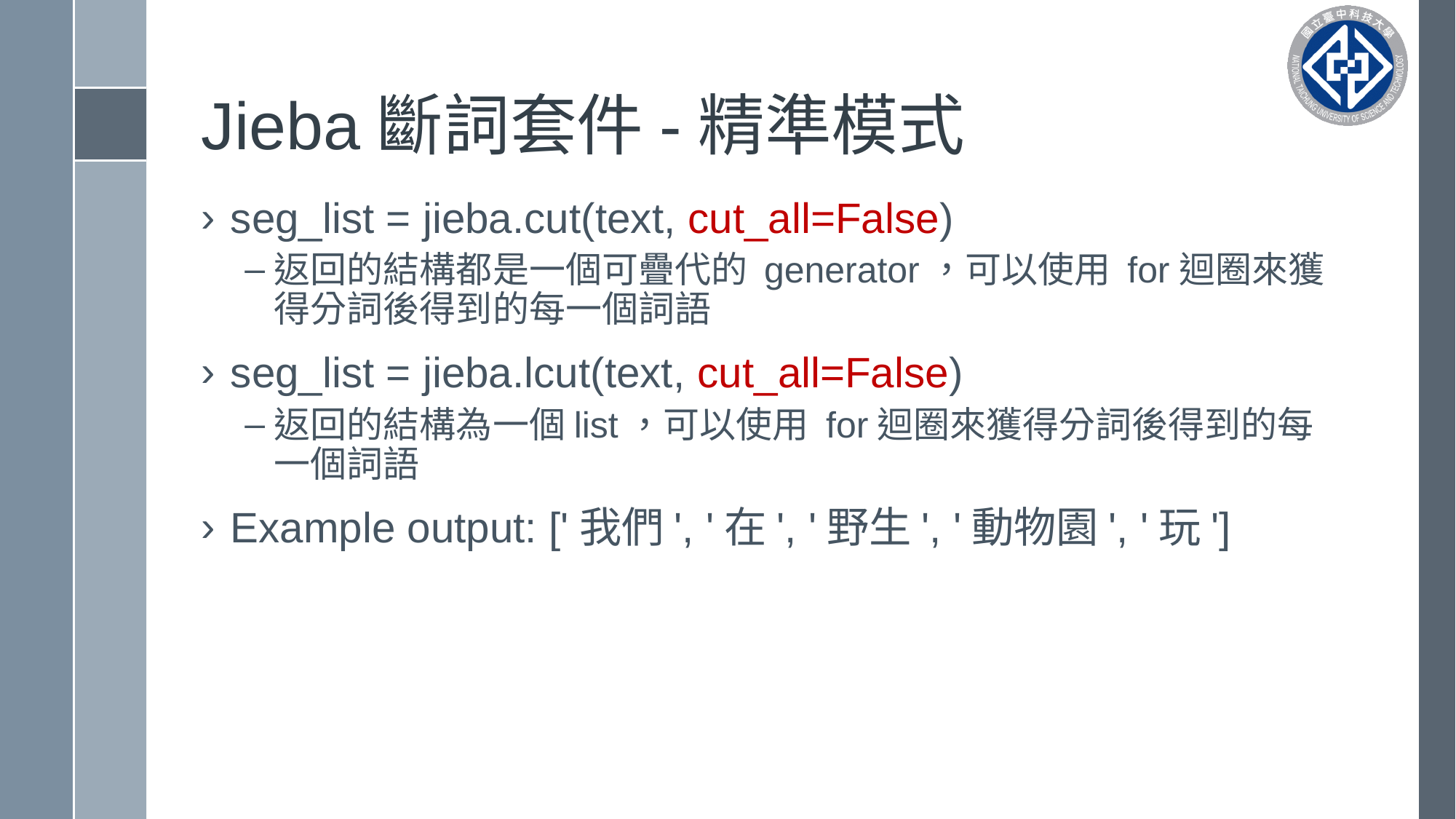

# Jieba斷詞套件-精準模式
seg_list = jieba.cut(text, cut_all=False)
返回的結構都是一個可疊代的 generator，可以使用 for迴圈來獲得分詞後得到的每一個詞語
seg_list = jieba.lcut(text, cut_all=False)
返回的結構為一個list，可以使用 for迴圈來獲得分詞後得到的每一個詞語
Example output: ['我們', '在', '野生', '動物園', '玩']